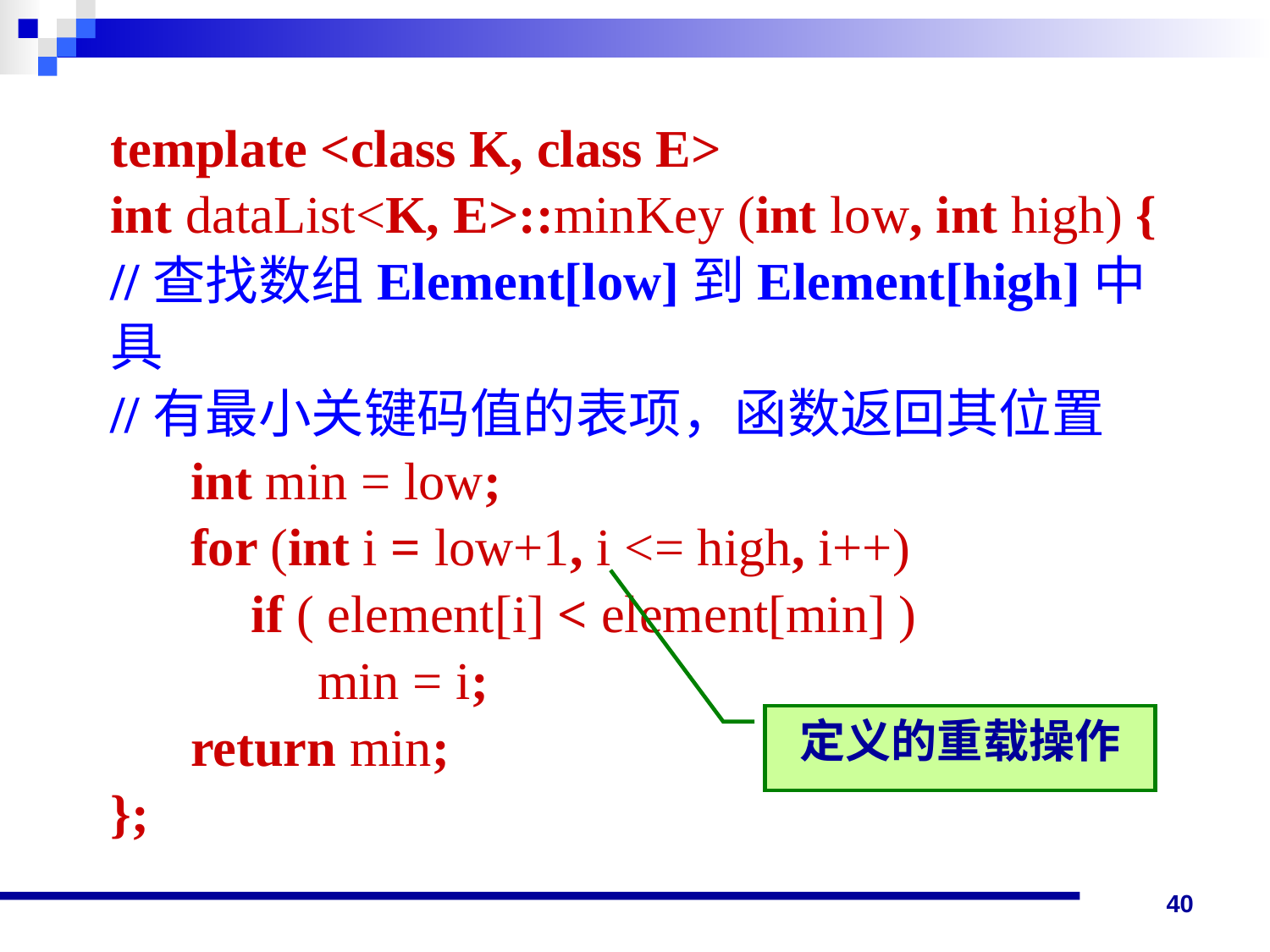

template <class K, class E>
int dataList<K, E>::minKey (int low, int high) {
//查找数组Element[low]到Element[high]中具
//有最小关键码值的表项，函数返回其位置
      int min = low;
      for (int i = low+1, i <= high, i++)
  	 if ( element[i] < element[min] )
  	      min = i;
      return min;
};
定义的重载操作
40